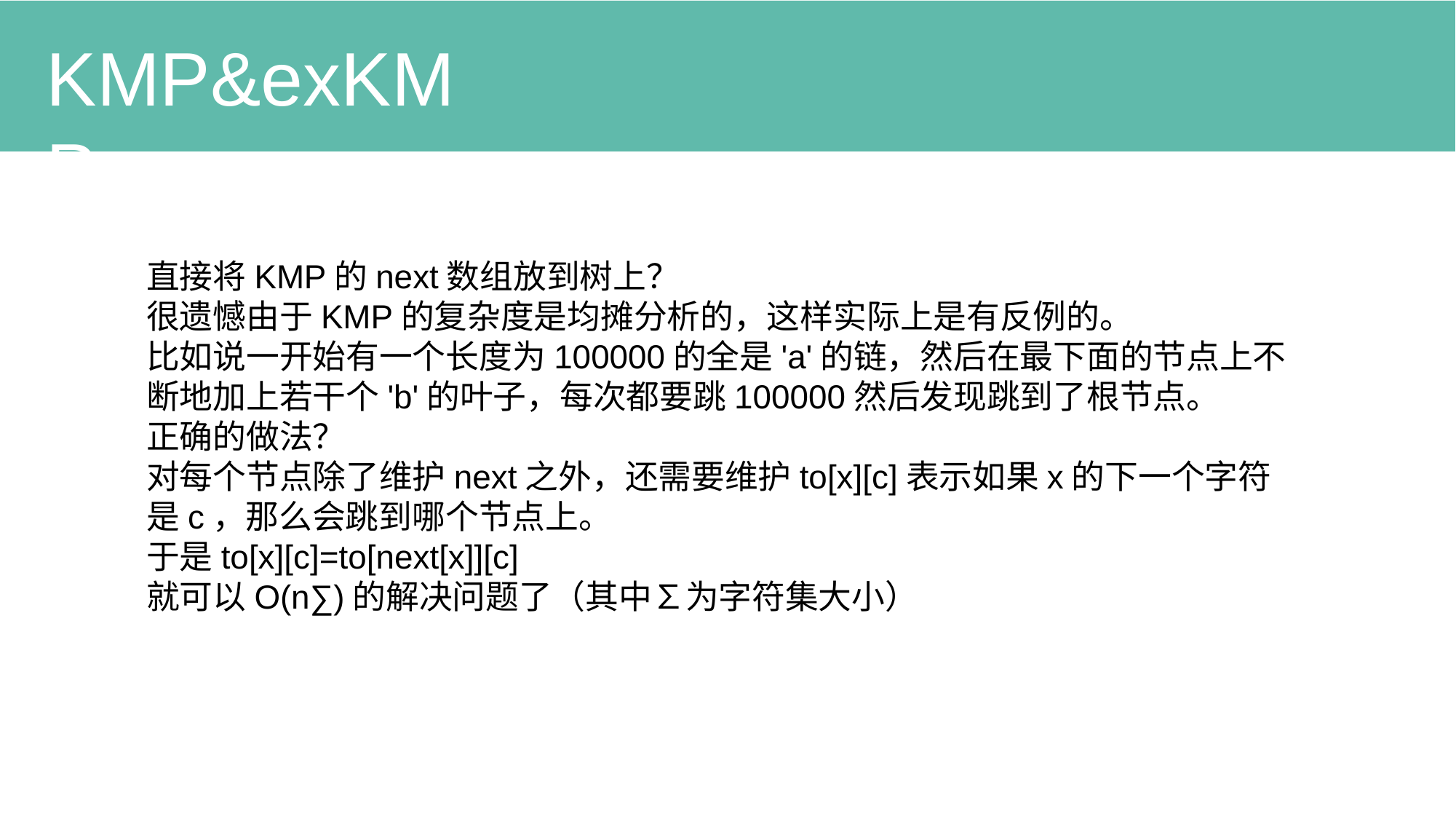

KMP&exKMP
直接将KMP的next数组放到树上？
很遗憾由于KMP的复杂度是均摊分析的，这样实际上是有反例的。
比如说一开始有一个长度为100000的全是'a'的链，然后在最下面的节点上不断地加上若干个'b'的叶子，每次都要跳100000然后发现跳到了根节点。
正确的做法？
对每个节点除了维护next之外，还需要维护to[x][c]表示如果x的下一个字符是c，那么会跳到哪个节点上。
于是to[x][c]=to[next[x]][c]
就可以O(n∑)的解决问题了（其中∑为字符集大小）